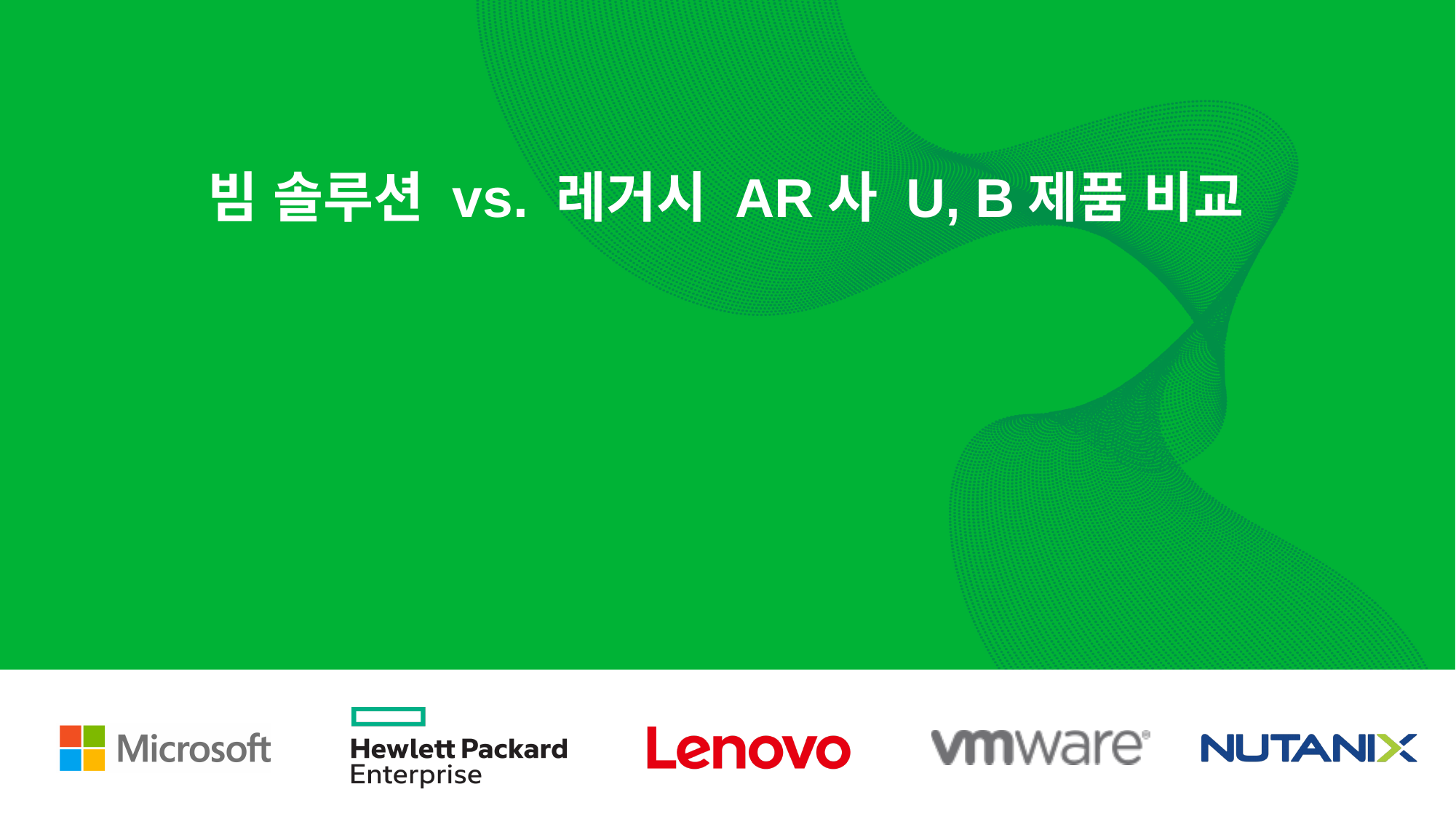

빔 솔루션 vs. 레거시 AR사 U, B제품 비교